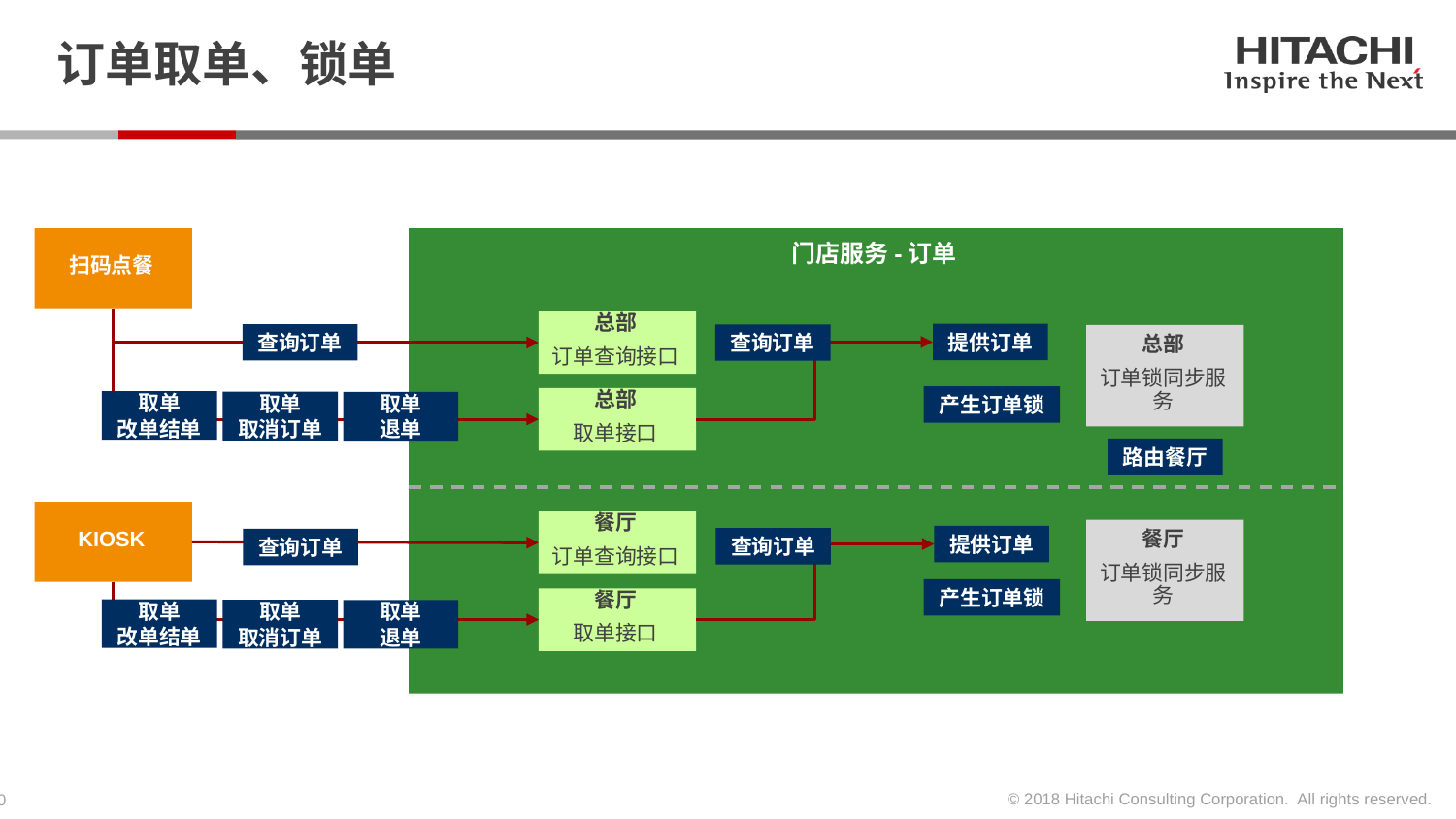

# 订单取单、锁单
扫码点餐
门店服务-订单
总部
订单查询接口
提供订单
查询订单
查询订单
总部
订单锁同步服务
产生订单锁
总部
取单接口
取单
改单结单
取单
取消订单
取单
退单
路由餐厅
KIOSK
餐厅
订单查询接口
餐厅
订单锁同步服务
提供订单
查询订单
查询订单
产生订单锁
餐厅
取单接口
取单
改单结单
取单
取消订单
取单
退单